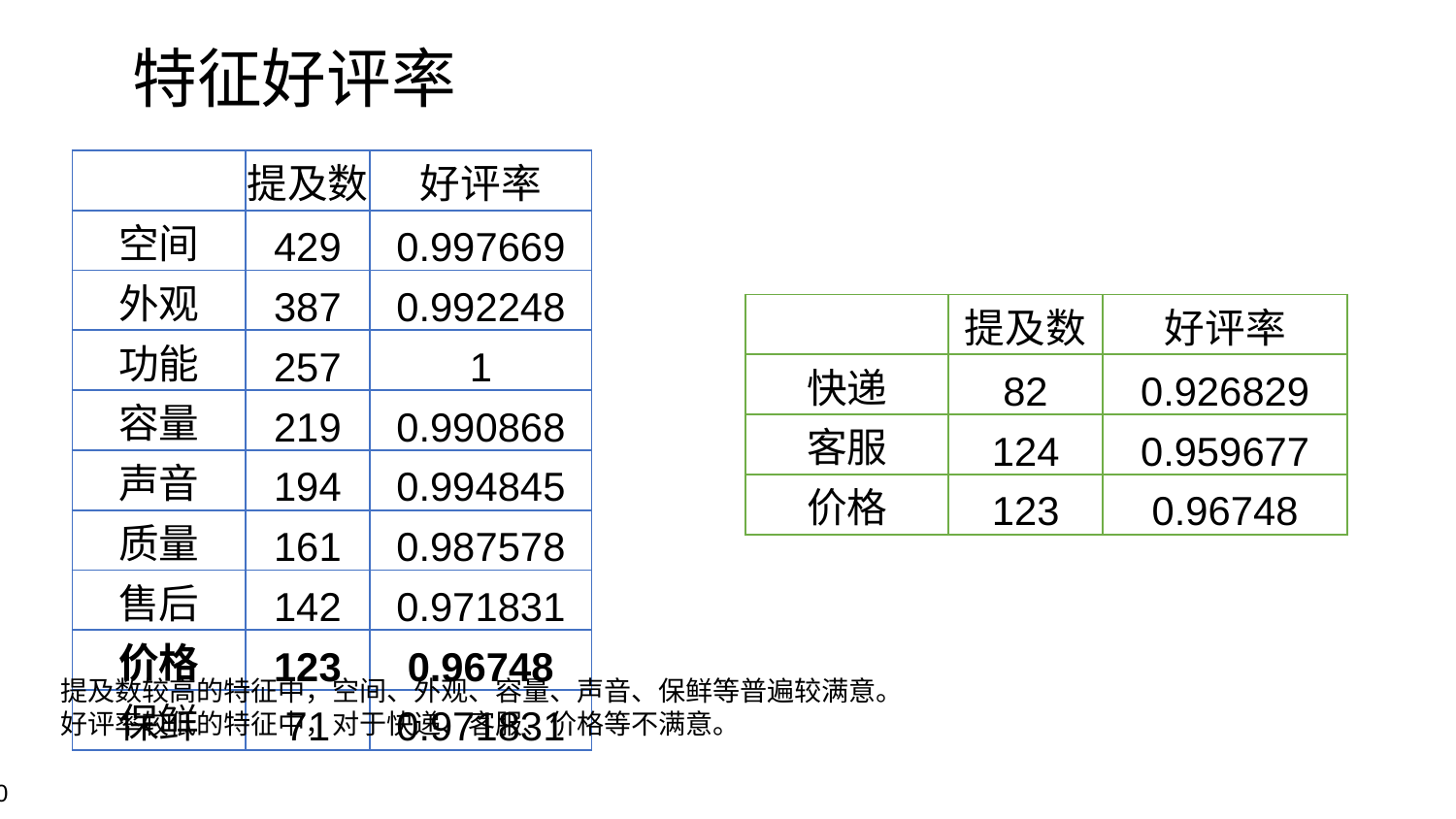

# 特征好评率
|  | 提及数 | 好评率 |
| --- | --- | --- |
| 空间 | 429 | 0.997669 |
| 外观 | 387 | 0.992248 |
| 功能 | 257 | 1 |
| 容量 | 219 | 0.990868 |
| 声音 | 194 | 0.994845 |
| 质量 | 161 | 0.987578 |
| 售后 | 142 | 0.971831 |
| 价格 | 123 | 0.96748 |
| 保鲜 | 71 | 0.971831 |
|  | 提及数 | 好评率 |
| --- | --- | --- |
| 快递 | 82 | 0.926829 |
| 客服 | 124 | 0.959677 |
| 价格 | 123 | 0.96748 |
提及数较高的特征中，空间、外观、容量、声音、保鲜等普遍较满意。
好评率较低的特征中，对于快递、客服、价格等不满意。